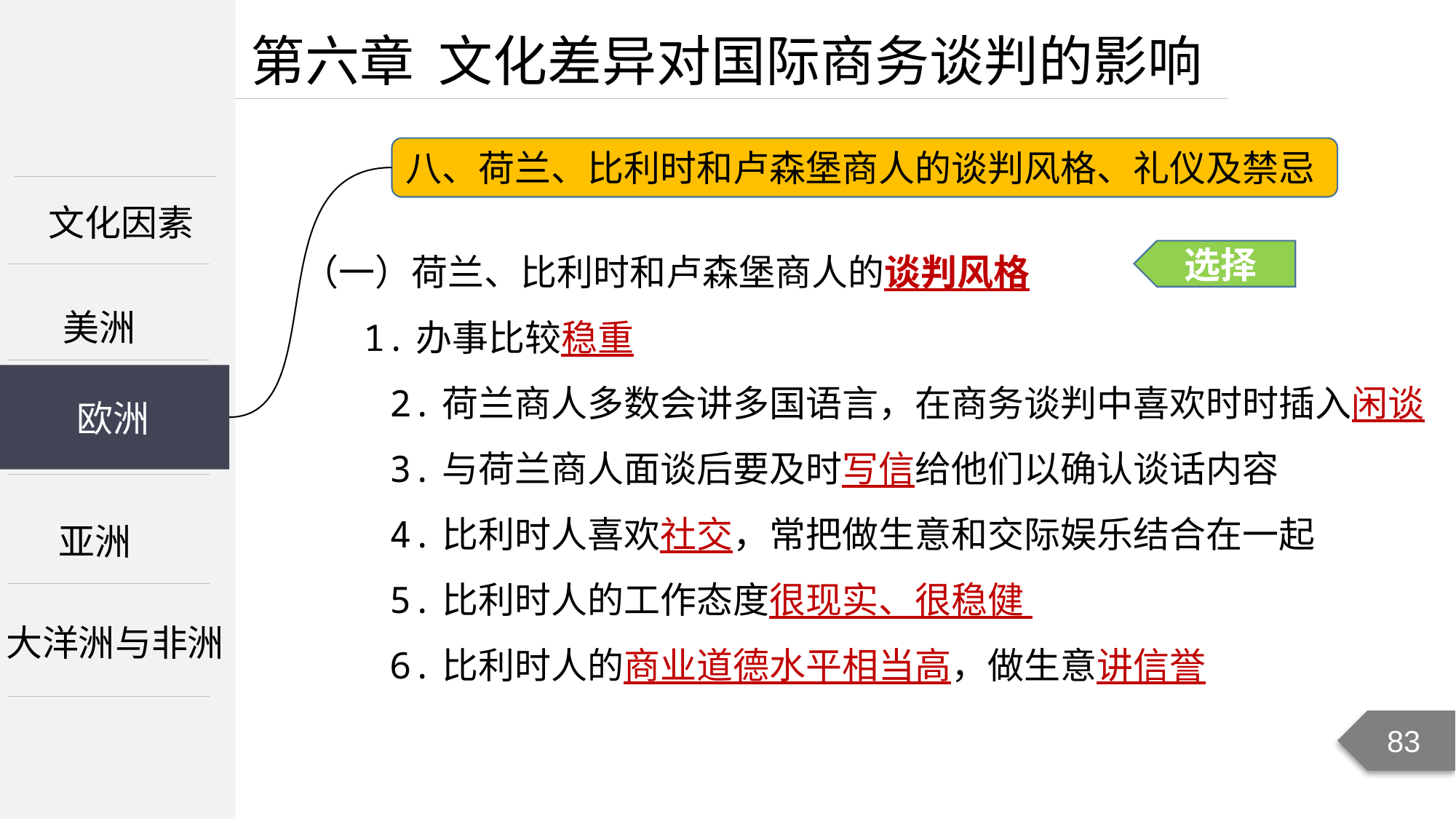

第六章  文化差异对国际商务谈判的影响
八、荷兰、比利时和卢森堡商人的谈判风格、礼仪及禁忌
文化因素
（一）荷兰、比利时和卢森堡商人的谈判风格
      1.办事比较稳重
    2.荷兰商人多数会讲多国语言，在商务谈判中喜欢时时插入闲谈
    3.与荷兰商人面谈后要及时写信给他们以确认谈话内容
    4.比利时人喜欢社交，常把做生意和交际娱乐结合在一起
    5.比利时人的工作态度很现实、很稳健
    6.比利时人的商业道德水平相当高，做生意讲信誉
选择
美洲
欧洲
欧洲
亚洲
大洋洲与非洲
83